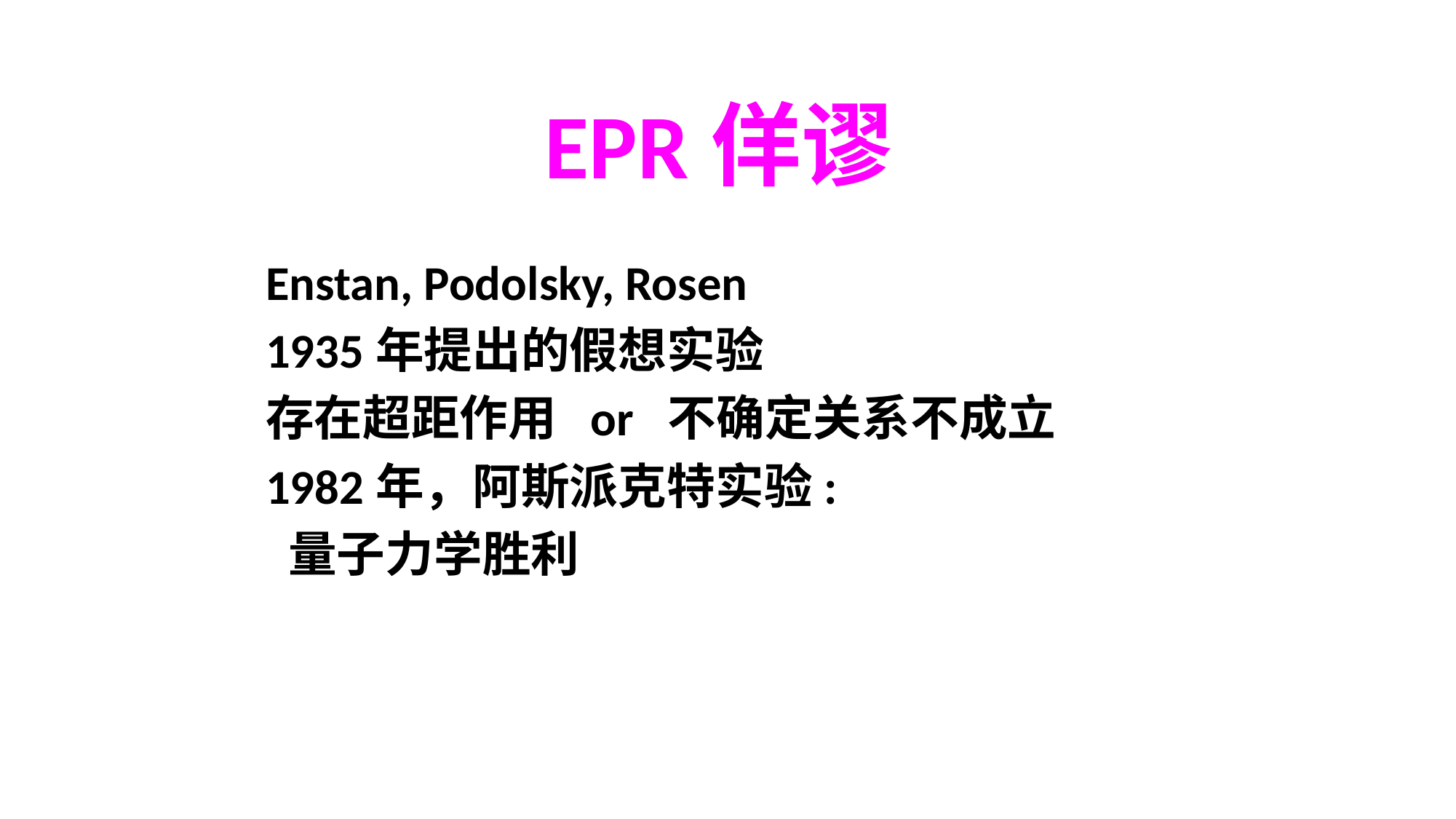

EPR佯谬
Enstan, Podolsky, Rosen
1935年提出的假想实验
存在超距作用  or  不确定关系不成立
1982年，阿斯派克特实验:
 量子力学胜利